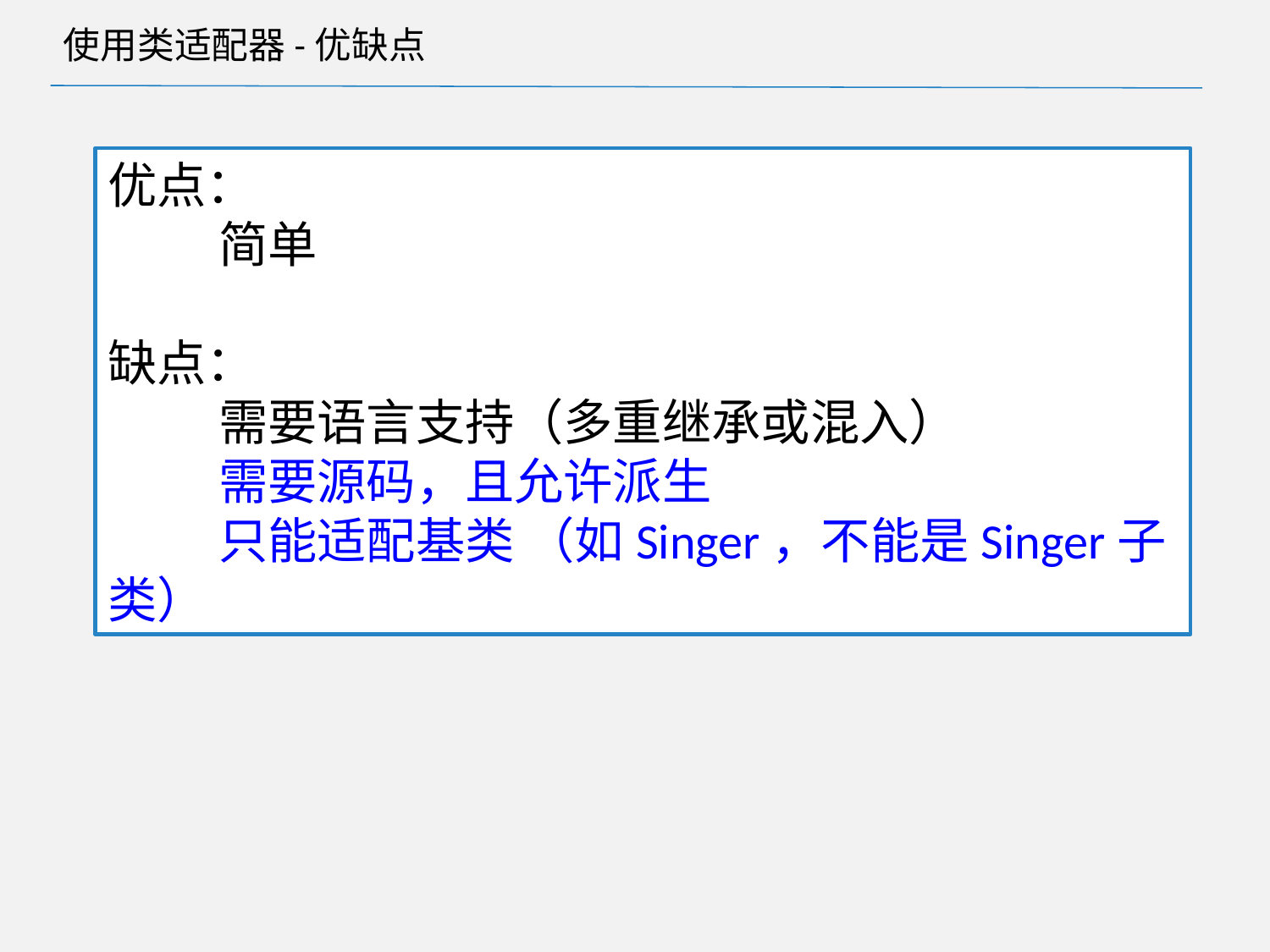

# 使用类适配器-优缺点
优点：
         简单

缺点：
         需要语言支持（多重继承或混入）
         需要源码，且允许派生
         只能适配基类 （如Singer，不能是Singer子类）